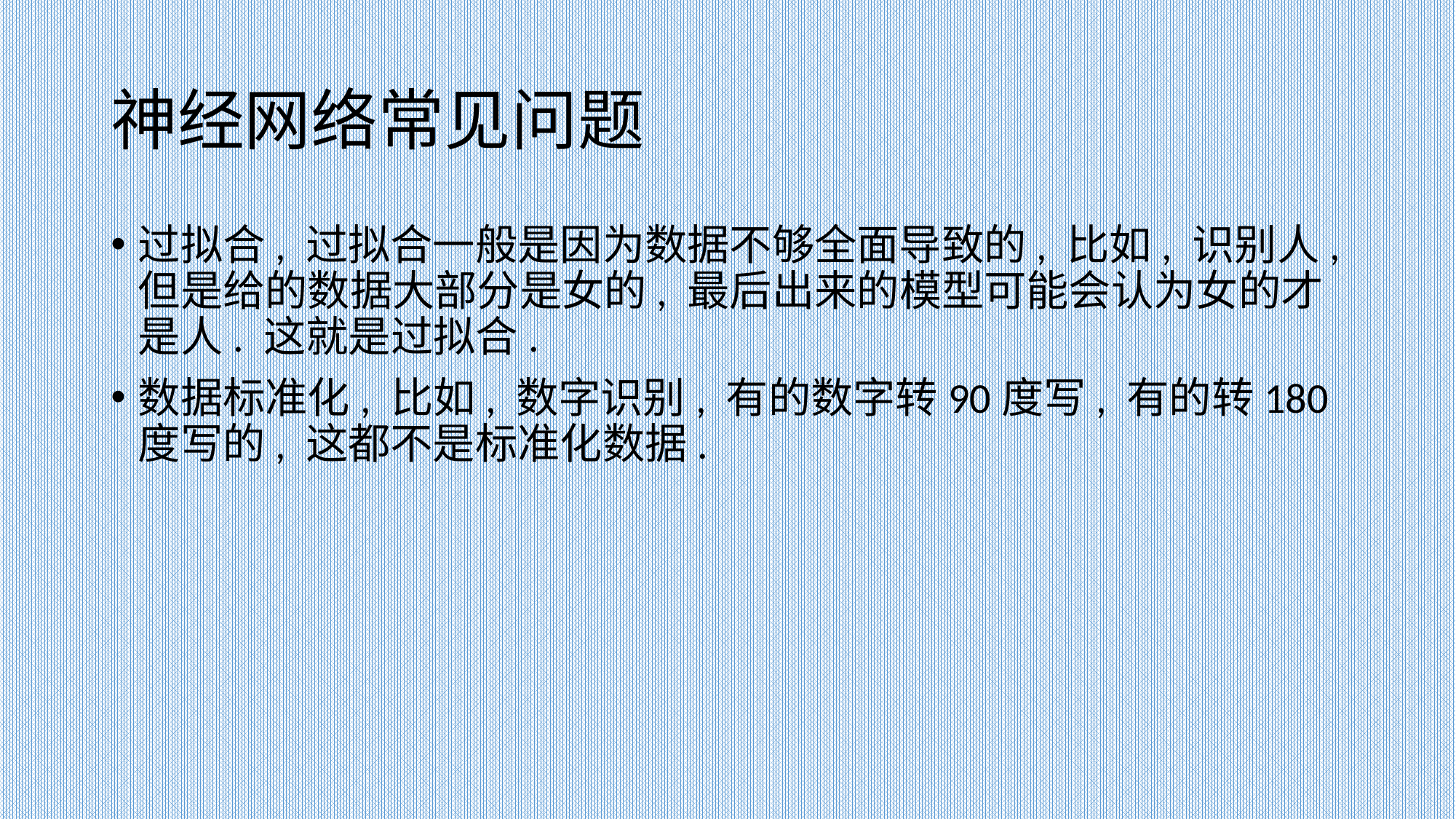

# 神经网络常见问题
过拟合, 过拟合一般是因为数据不够全面导致的, 比如, 识别人, 但是给的数据大部分是女的, 最后出来的模型可能会认为女的才是人. 这就是过拟合.
数据标准化, 比如, 数字识别, 有的数字转90度写, 有的转180度写的, 这都不是标准化数据.